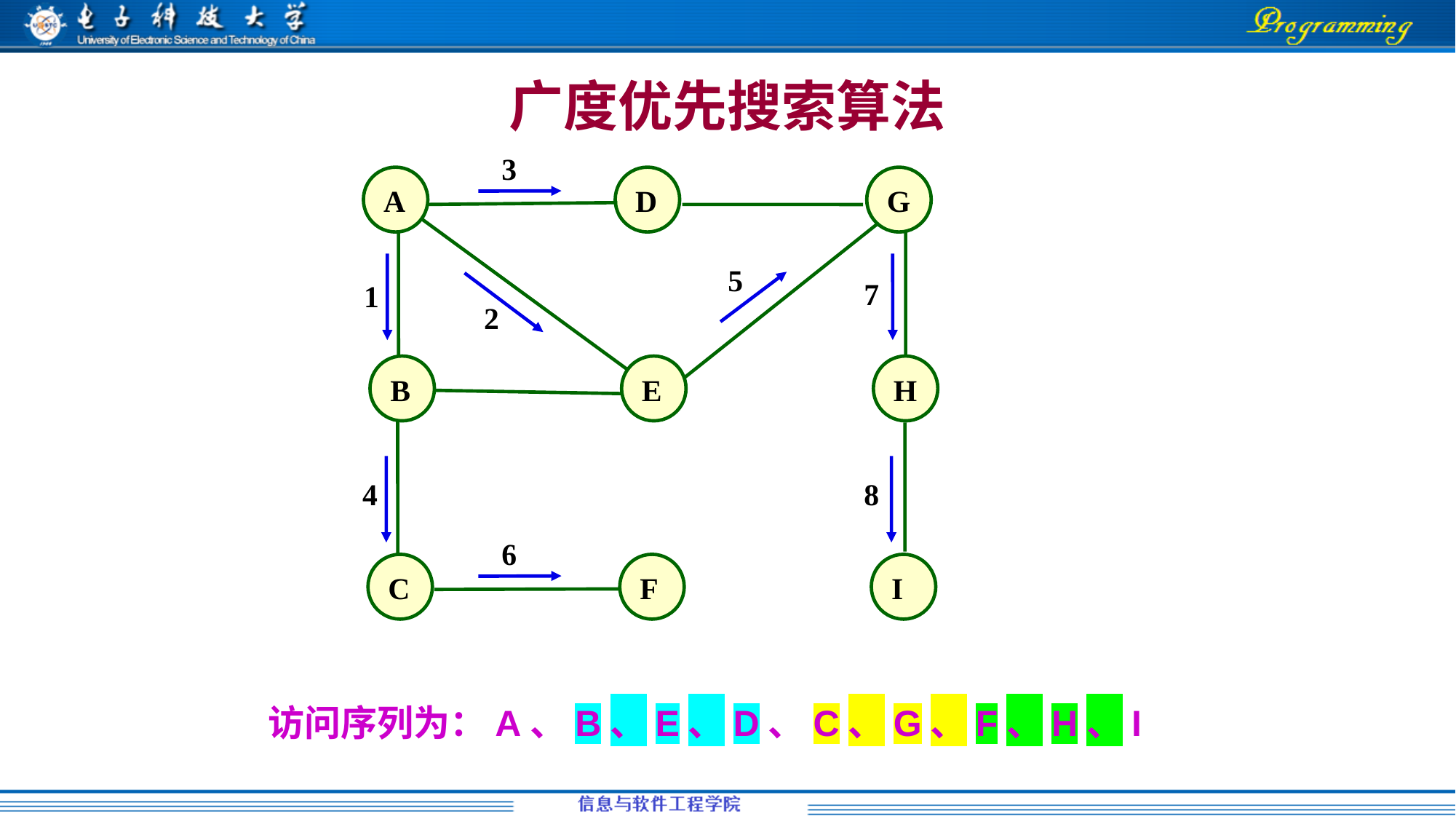

# 广度优先搜索算法
3

A
D
G

5

7
1
2
B
E
H

4
8
6

C
F
I

访问序列为：A、B、E、D、C、G、F、H、I